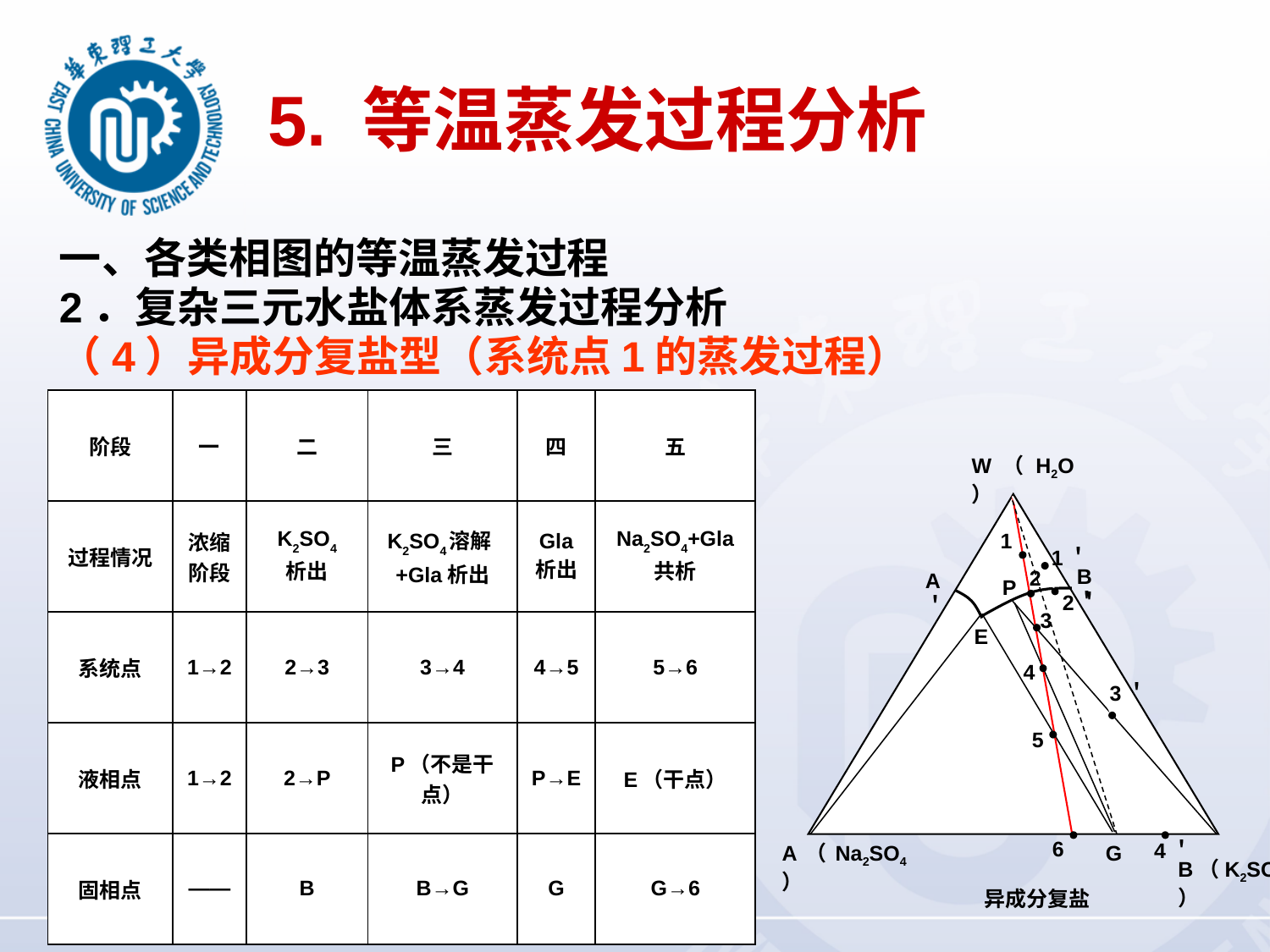

5. 等温蒸发过程分析
一、各类相图的等温蒸发过程
2．复杂三元水盐体系蒸发过程分析
（4）异成分复盐型（系统点1的蒸发过程）
| 阶段 | 一 | 二 | 三 | 四 | 五 |
| --- | --- | --- | --- | --- | --- |
| 过程情况 | 浓缩阶段 | K2SO4 析出 | K2SO4溶解+Gla析出 | Gla 析出 | Na2SO4+Gla 共析 |
| 系统点 | 1→2 | 2→3 | 3→4 | 4→5 | 5→6 |
| 液相点 | 1→2 | 2→P | P（不是干点） | P→E | E（干点） |
| 固相点 | —— | B | B→G | G | G→6 |
W（H2O）

1
1＇

B＇
2
A＇

P
2＇

3

E

4

3＇

5

       B（K2SO4）
6
4＇

G
A（Na2SO4）
异成分复盐